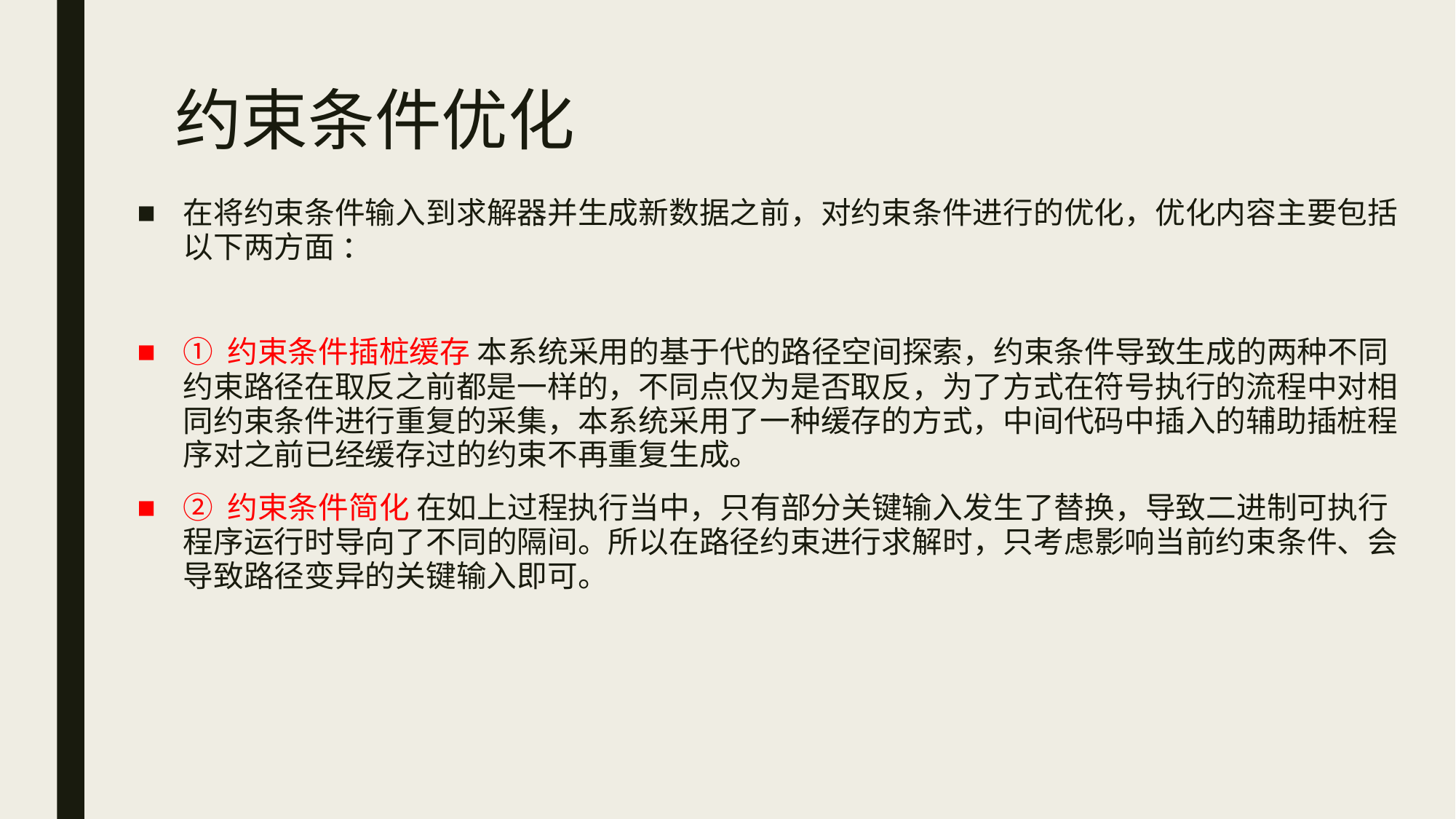

# 约束条件优化
在将约束条件输入到求解器并生成新数据之前，对约束条件进行的优化，优化内容主要包括以下两方面 ：

① 约束条件插桩缓存 本系统采用的基于代的路径空间探索，约束条件导致生成的两种不同约束路径在取反之前都是一样的，不同点仅为是否取反，为了方式在符号执行的流程中对相同约束条件进行重复的采集，本系统采用了一种缓存的方式，中间代码中插入的辅助插桩程序对之前已经缓存过的约束不再重复生成。
② 约束条件简化 在如上过程执行当中，只有部分关键输入发生了替换，导致二进制可执行程序运行时导向了不同的隔间。所以在路径约束进行求解时，只考虑影响当前约束条件、会导致路径变异的关键输入即可。